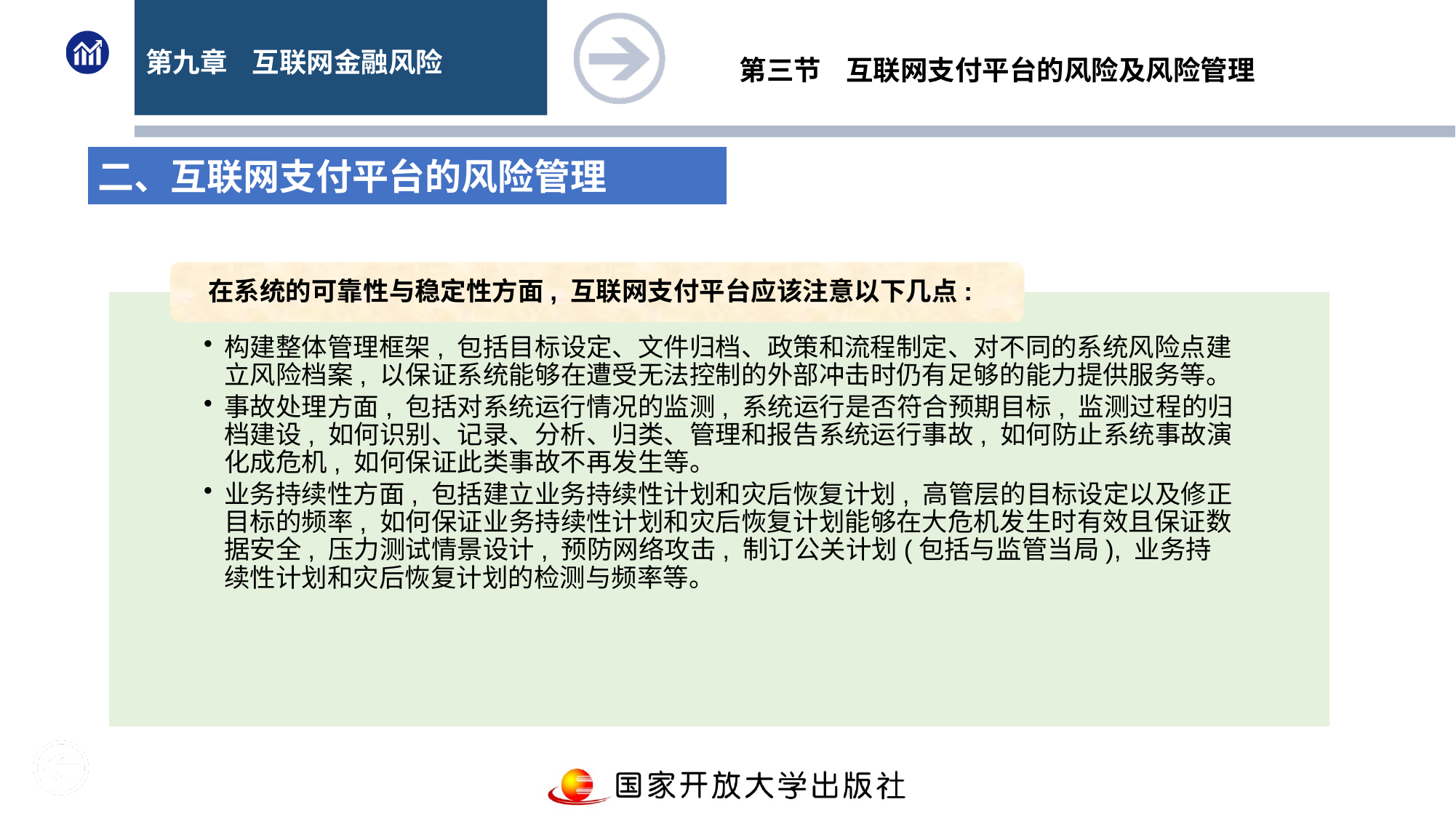

第三节    互联网支付平台的风险及风险管理
第九章    互联网金融风险
二、互联网支付平台的风险管理
构建整体管理框架, 包括目标设定、文件归档、政策和流程制定、对不同的系统风险点建立风险档案, 以保证系统能够在遭受无法控制的外部冲击时仍有足够的能力提供服务等。
事故处理方面, 包括对系统运行情况的监测, 系统运行是否符合预期目标, 监测过程的归档建设, 如何识别、记录、分析、归类、管理和报告系统运行事故, 如何防止系统事故演化成危机, 如何保证此类事故不再发生等。
业务持续性方面, 包括建立业务持续性计划和灾后恢复计划, 高管层的目标设定以及修正目标的频率, 如何保证业务持续性计划和灾后恢复计划能够在大危机发生时有效且保证数据安全, 压力测试情景设计, 预防网络攻击, 制订公关计划(包括与监管当局), 业务持续性计划和灾后恢复计划的检测与频率等。
在系统的可靠性与稳定性方面, 互联网支付平台应该注意以下几点: